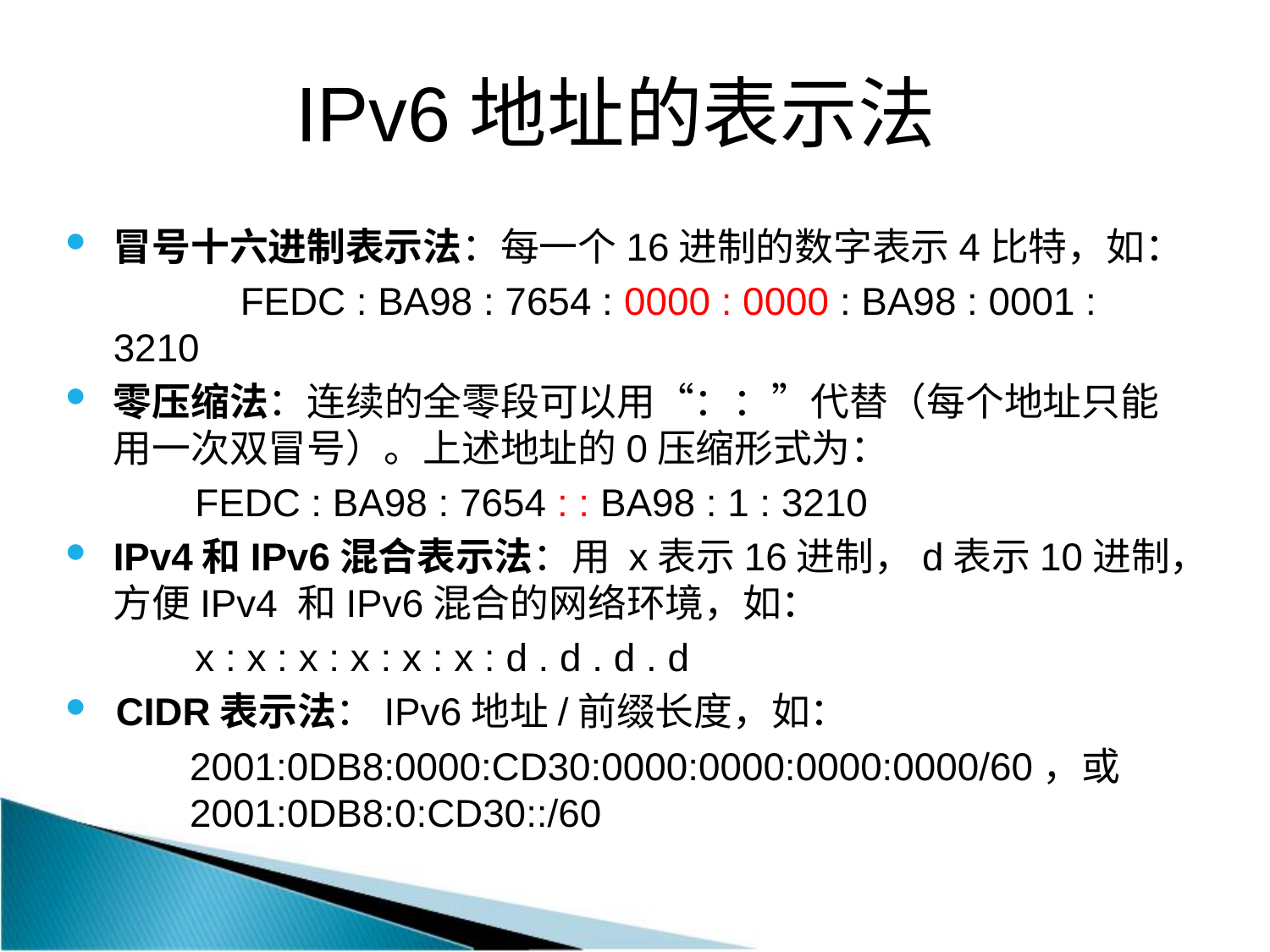

# IPv6地址的表示法
冒号十六进制表示法：每一个16进制的数字表示4比特，如：
  	FEDC : BA98 : 7654 : 0000 : 0000 : BA98 : 0001 : 3210
零压缩法：连续的全零段可以用“：：”代替（每个地址只能用一次双冒号）。上述地址的0压缩形式为：
            FEDC : BA98 : 7654 : : BA98 : 1 : 3210
IPv4和IPv6混合表示法：用 x表示16进制，d表示10进制，方便IPv4 和IPv6混合的网络环境，如：
            x : x : x : x : x : x : d . d . d . d
CIDR表示法：IPv6地址/前缀长度，如：
2001:0DB8:0000:CD30:0000:0000:0000:0000/60，或2001:0DB8:0:CD30::/60